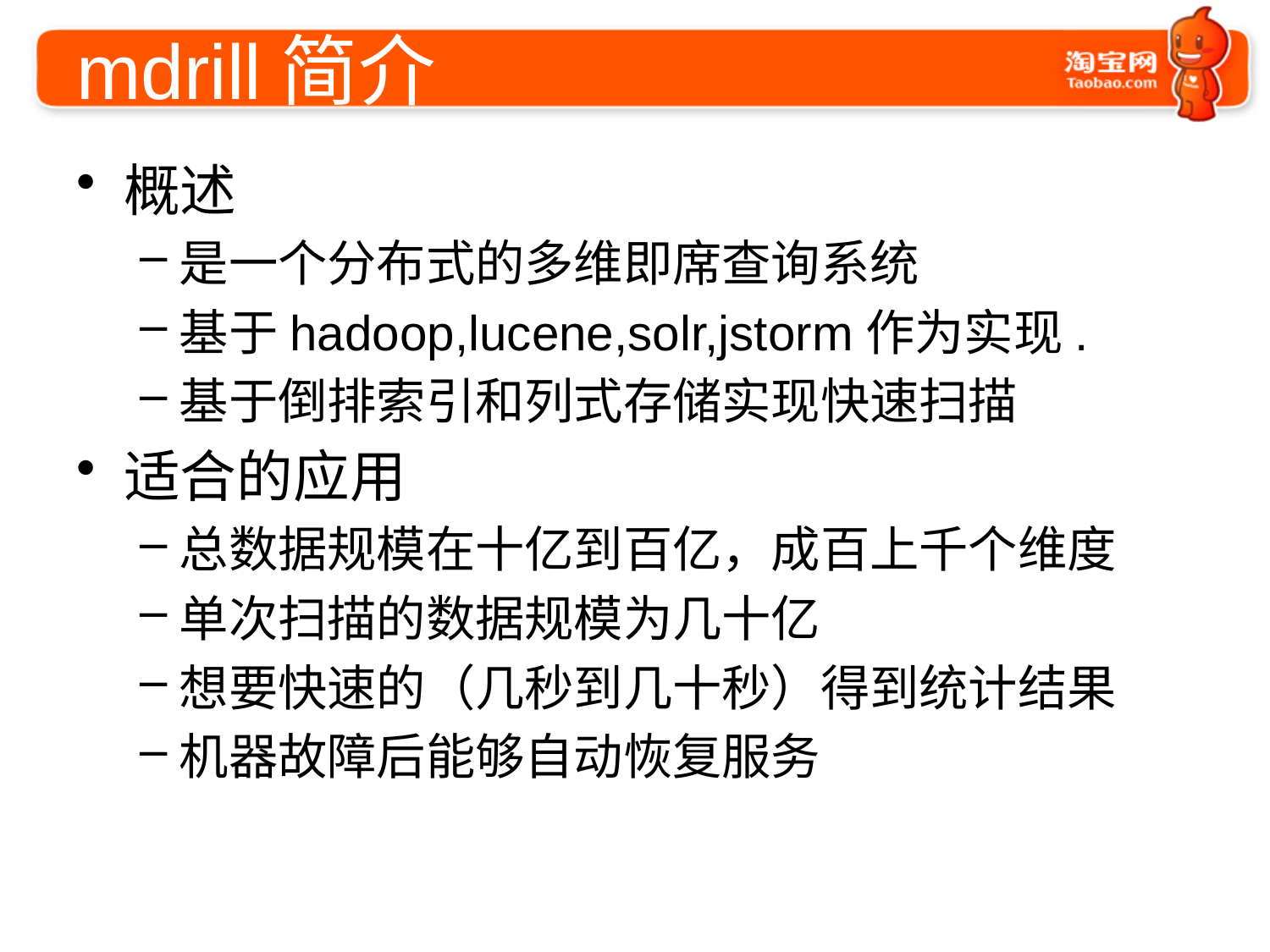

# mdrill简介
概述
是一个分布式的多维即席查询系统
基于hadoop,lucene,solr,jstorm作为实现.
基于倒排索引和列式存储实现快速扫描
适合的应用
总数据规模在十亿到百亿，成百上千个维度
单次扫描的数据规模为几十亿
想要快速的（几秒到几十秒）得到统计结果
机器故障后能够自动恢复服务